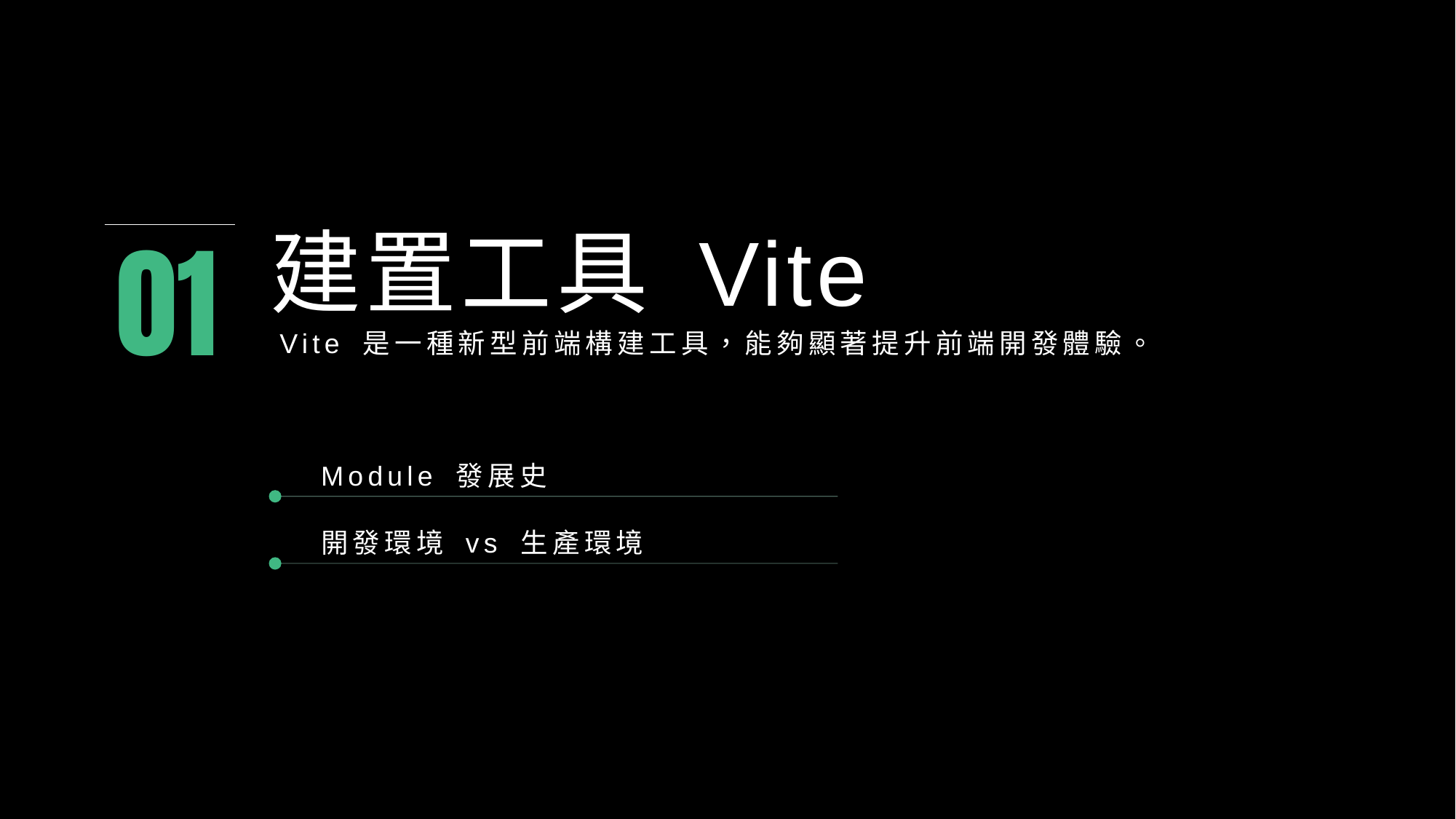

建置工具 Vite
01
Vite 是一種新型前端構建工具，能夠顯著提升前端開發體驗。
Module 發展史

開發環境 vs 生產環境